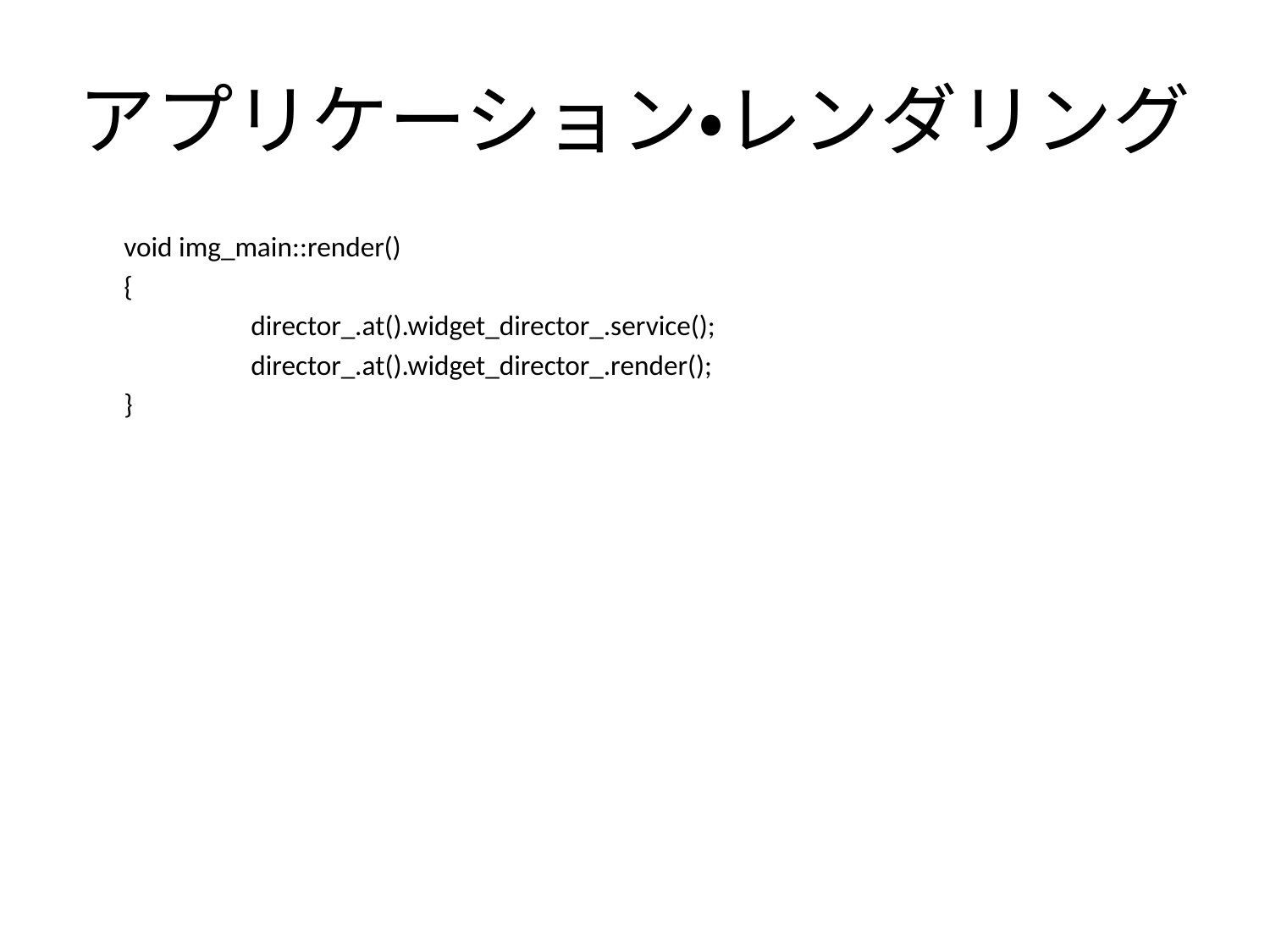

# アプリケーション・レンダリング
	void img_main::render()
	{
		director_.at().widget_director_.service();
		director_.at().widget_director_.render();
	}